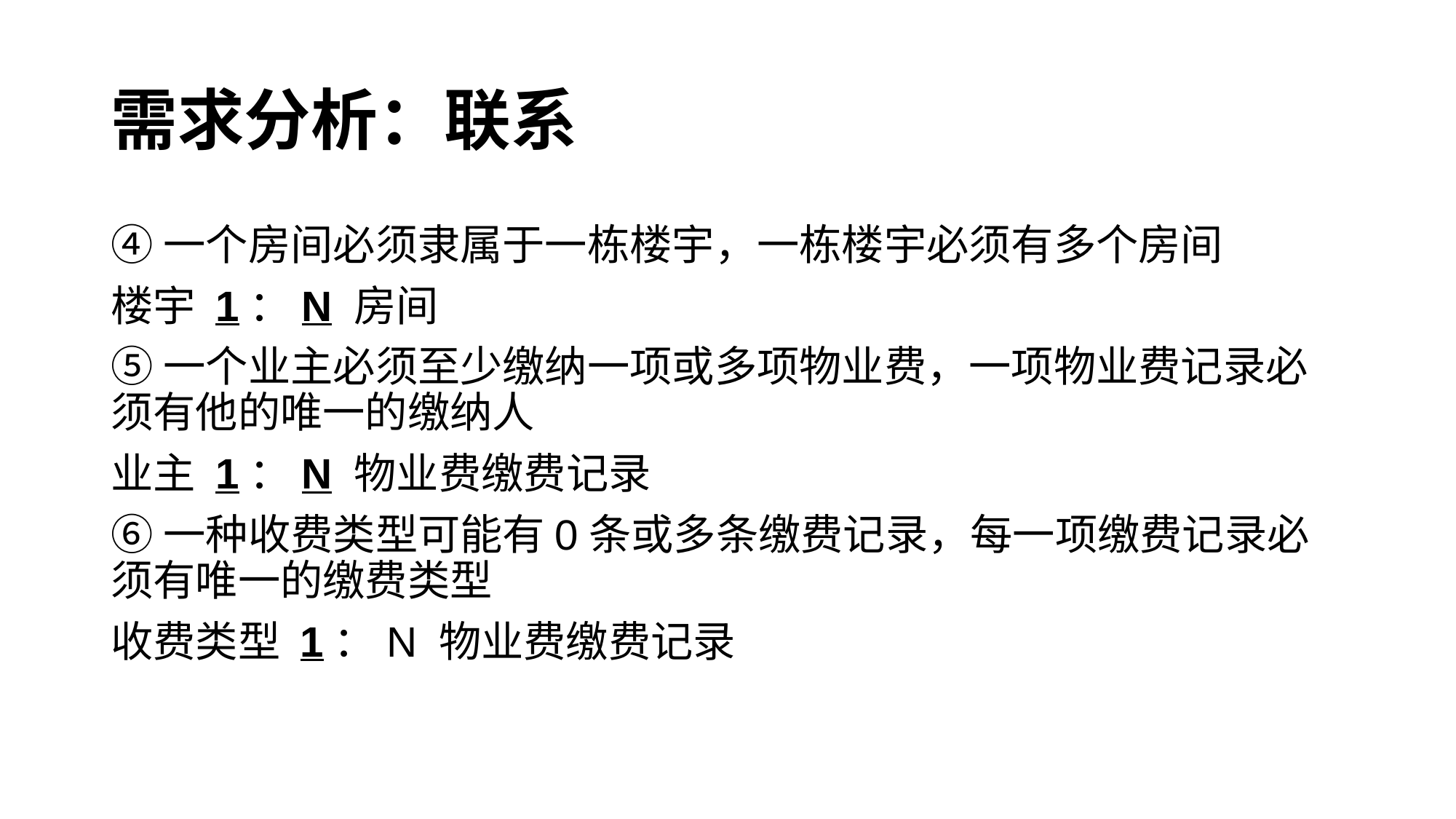

# 需求分析：联系
④一个房间必须隶属于一栋楼宇，一栋楼宇必须有多个房间
楼宇 1：N 房间
⑤一个业主必须至少缴纳一项或多项物业费，一项物业费记录必须有他的唯一的缴纳人
业主 1：N 物业费缴费记录
⑥一种收费类型可能有0条或多条缴费记录，每一项缴费记录必须有唯一的缴费类型
收费类型 1：N 物业费缴费记录